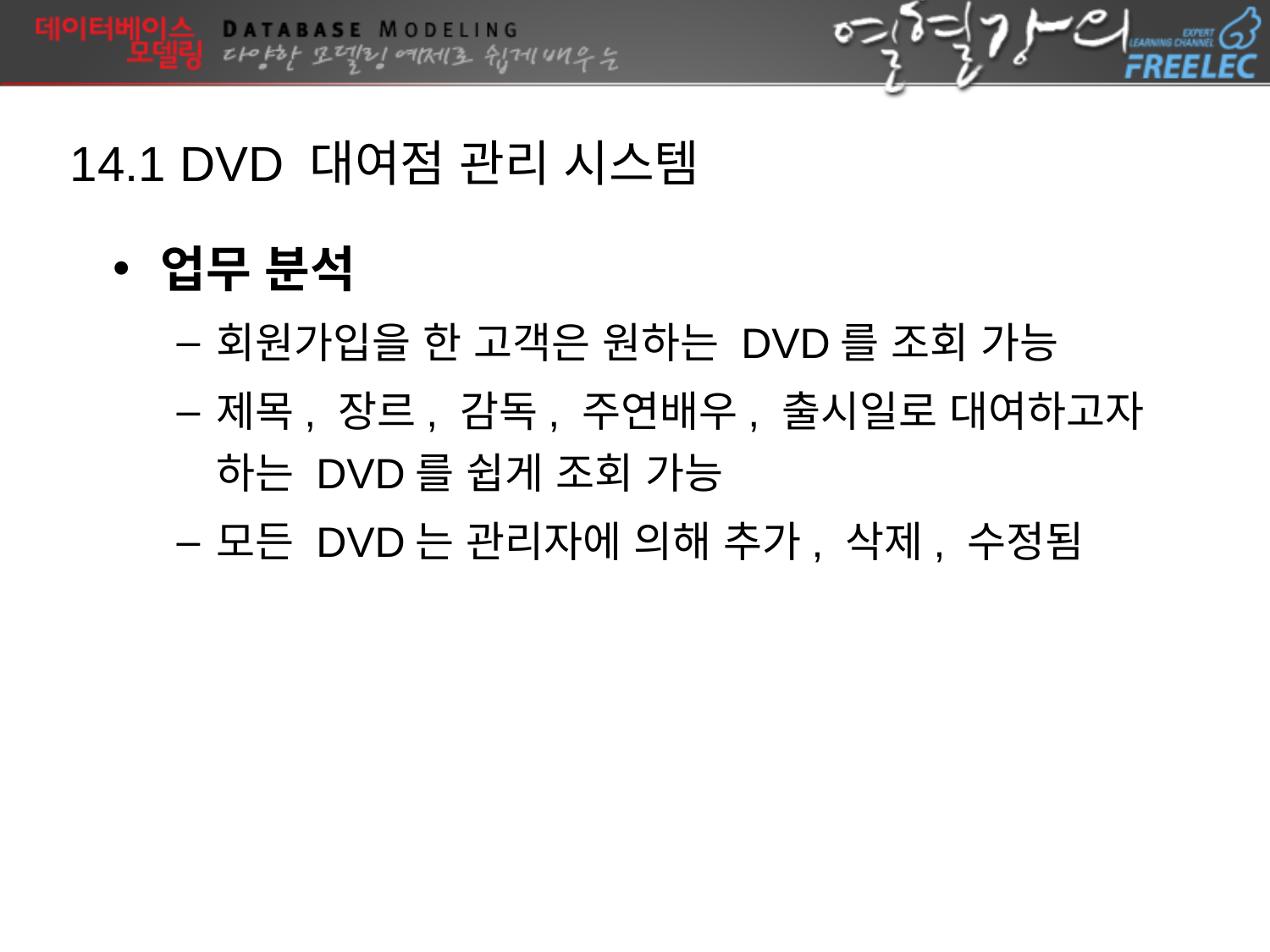

14.1 DVD 대여점 관리 시스템
업무 분석
회원가입을 한 고객은 원하는 DVD를 조회 가능
제목, 장르, 감독, 주연배우, 출시일로 대여하고자 하는 DVD를 쉽게 조회 가능
모든 DVD는 관리자에 의해 추가, 삭제, 수정됨